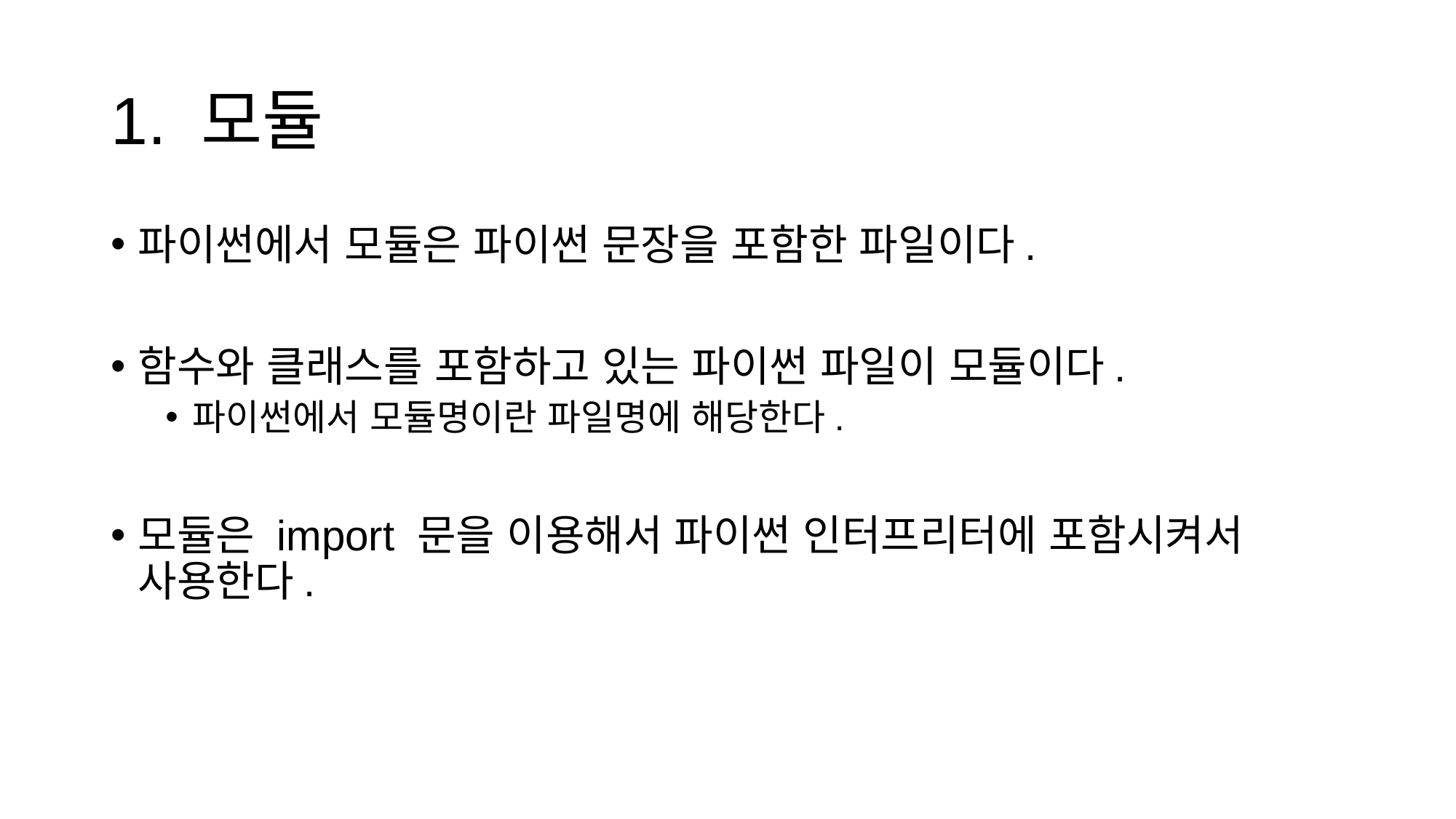

# 1. 모듈
파이썬에서 모듈은 파이썬 문장을 포함한 파일이다.

함수와 클래스를 포함하고 있는 파이썬 파일이 모듈이다.
파이썬에서 모듈명이란 파일명에 해당한다.

모듈은 import 문을 이용해서 파이썬 인터프리터에 포함시켜서 사용한다.